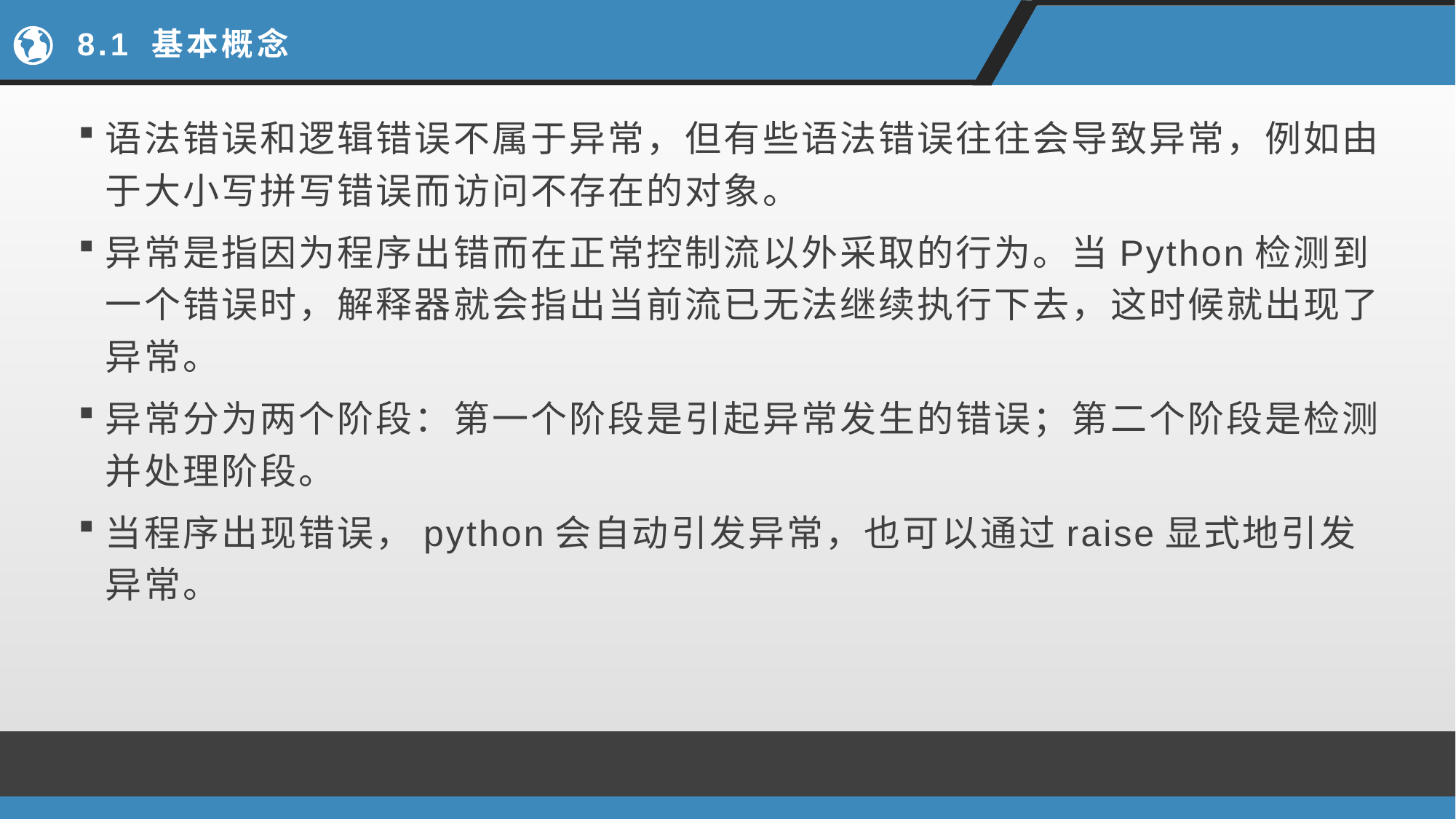

# 8.1 基本概念

语法错误和逻辑错误不属于异常，但有些语法错误往往会导致异常，例如由于大小写拼写错误而访问不存在的对象。
异常是指因为程序出错而在正常控制流以外采取的行为。当Python检测到一个错误时，解释器就会指出当前流已无法继续执行下去，这时候就出现了异常。
异常分为两个阶段：第一个阶段是引起异常发生的错误；第二个阶段是检测并处理阶段。
当程序出现错误，python会自动引发异常，也可以通过raise显式地引发异常。